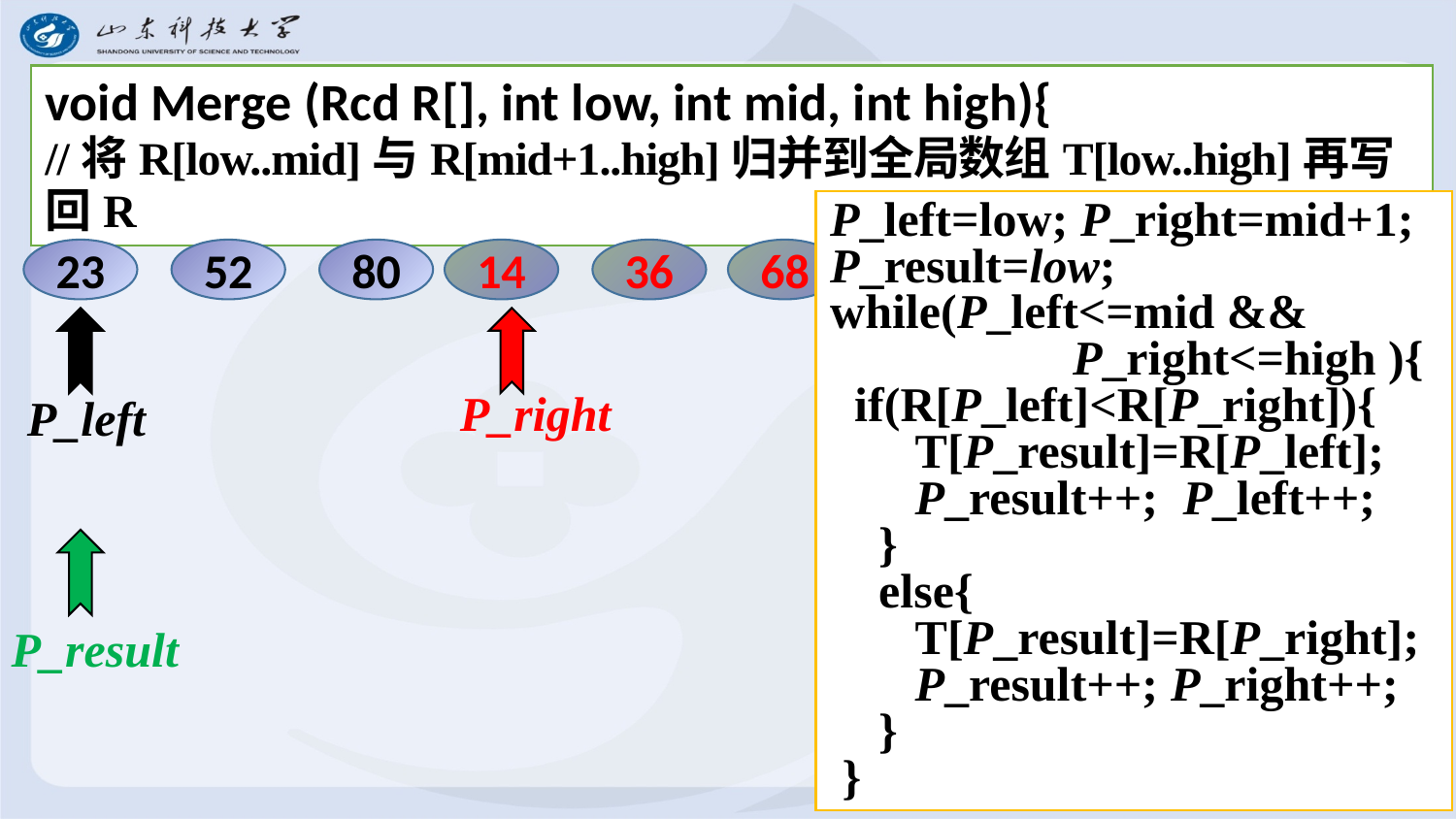

void Merge (Rcd R[], int low, int mid, int high){
//将R[low..mid]与R[mid+1..high]归并到全局数组T[low..high]再写回R
P_left=low; P_right=mid+1;
P_result=low;
while(P_left<=mid &&
                    P_right<=high ){
  if(R[P_left]<R[P_right]){
       T[P_result]=R[P_left];
       P_result++;  P_left++;
    }
    else{
       T[P_result]=R[P_right];
       P_result++; P_right++;
    }
 }
23
52
80
14
36
68

P_right
P_left

P_result